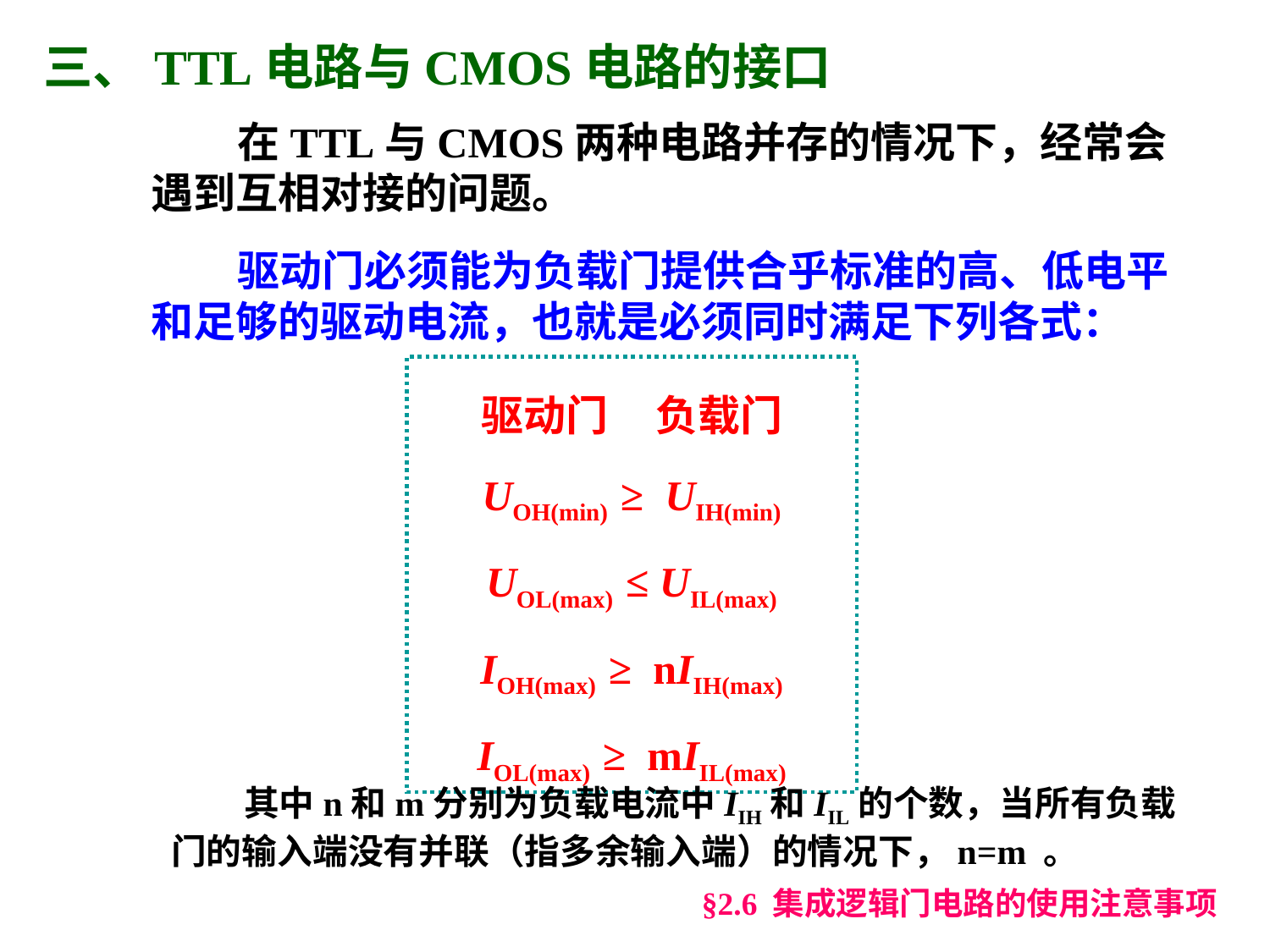

三、TTL电路与CMOS电路的接口
        在TTL与CMOS两种电路并存的情况下，经常会遇到互相对接的问题。
        驱动门必须能为负载门提供合乎标准的高、低电平和足够的驱动电流，也就是必须同时满足下列各式：
驱动门     负载门
UOH(min)  ≥  UIH(min)
UOL(max)  ≤ UIL(max)
IOH(max)  ≥  nIIH(max)
IOL(max)  ≥  mIIL(max)
        其中n和m分别为负载电流中IIH和IIL的个数，当所有负载门的输入端没有并联（指多余输入端）的情况下，n=m 。
§2.6 集成逻辑门电路的使用注意事项